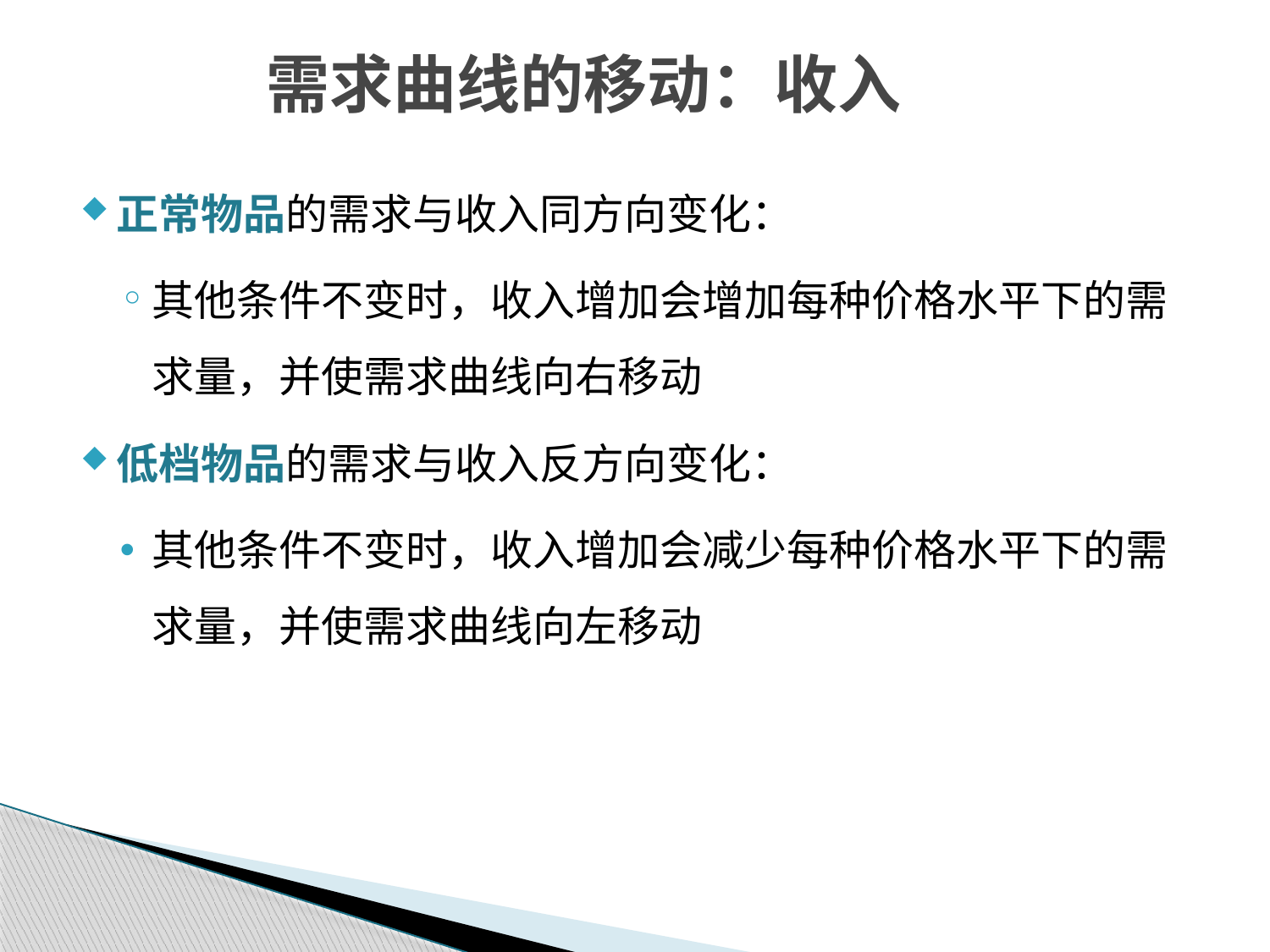

需求曲线的移动：收入
正常物品的需求与收入同方向变化：
其他条件不变时，收入增加会增加每种价格水平下的需求量，并使需求曲线向右移动
低档物品的需求与收入反方向变化：
其他条件不变时，收入增加会减少每种价格水平下的需求量，并使需求曲线向左移动